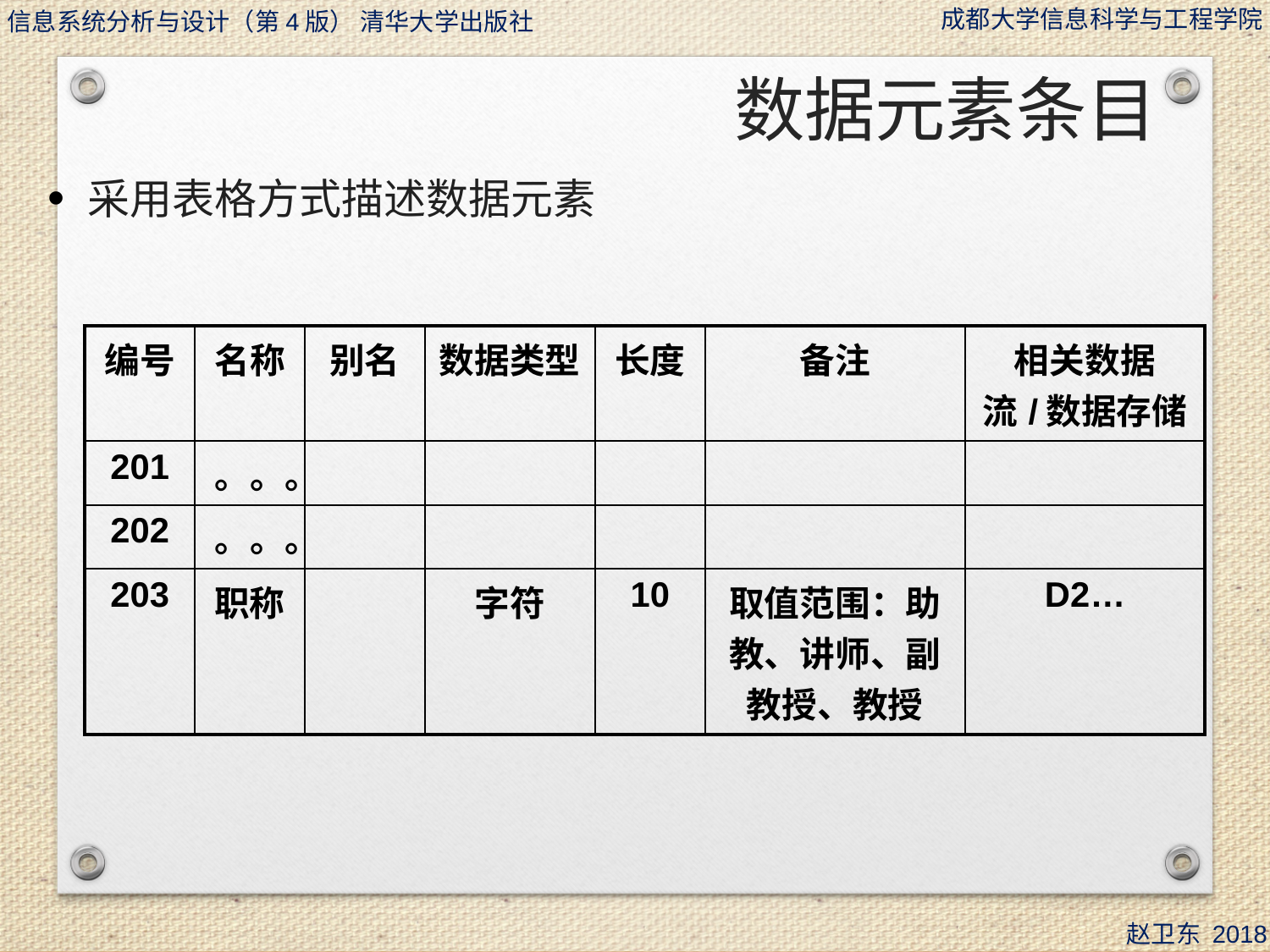

# 数据元素条目
采用表格方式描述数据元素
| 编号 | 名称 | 别名 | 数据类型 | 长度 | 备注 | 相关数据流/数据存储 |
| --- | --- | --- | --- | --- | --- | --- |
| 201 | 。。。 |  |  |  |  |  |
| 202 | 。。。 |  |  |  |  |  |
| 203 | 职称 |  | 字符 | 10 | 取值范围：助教、讲师、副教授、教授 | D2… |